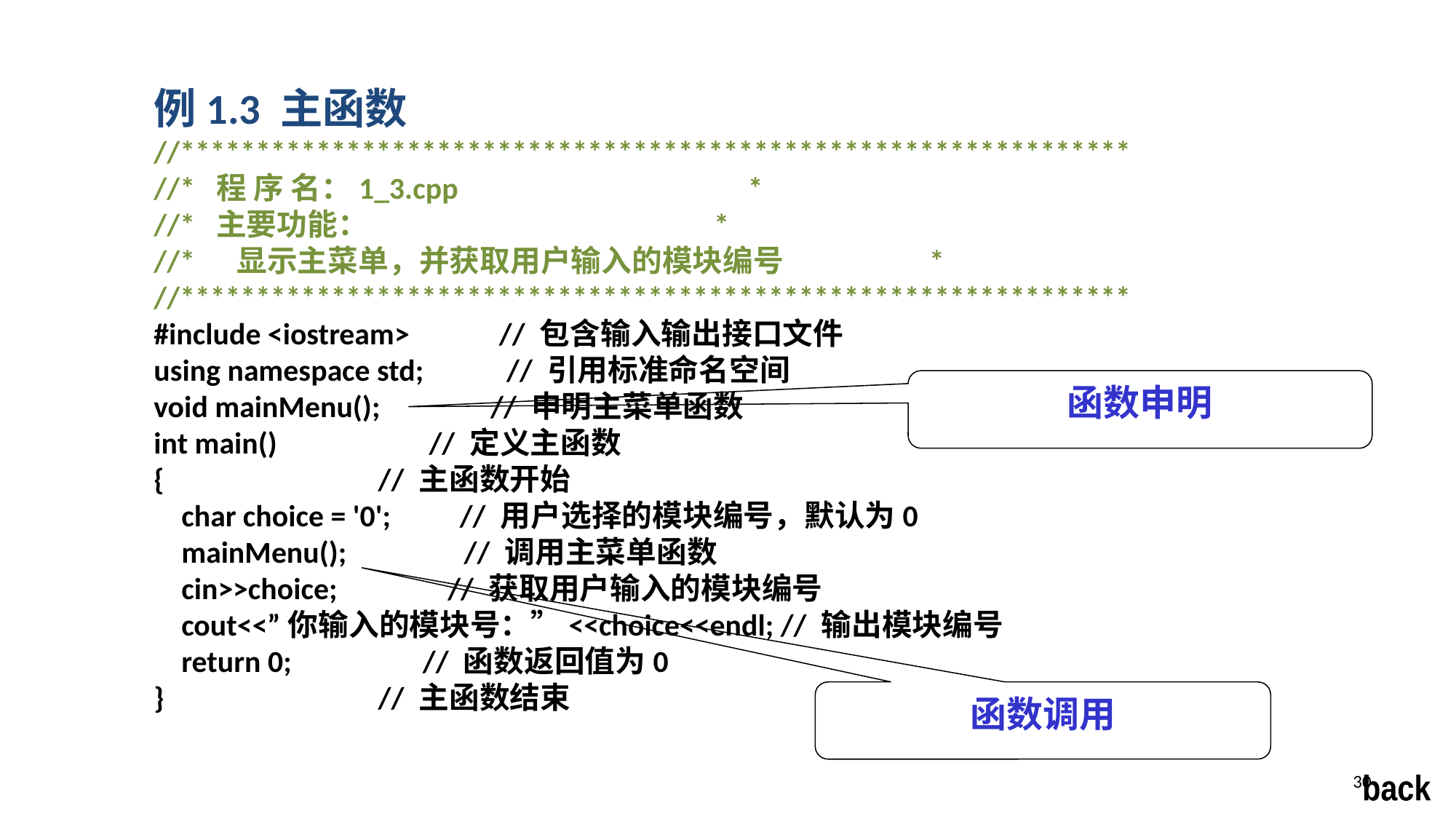

例1.3 主函数
//***************************************************************
//*  程 序 名：1_3.cpp                                          *
//*  主要功能：                                                 *
//*     显示主菜单，并获取用户输入的模块编号                    *
//***************************************************************
#include <iostream>             // 包含输入输出接口文件
using namespace std;            // 引用标准命名空间
void mainMenu();                // 申明主菜单函数
int main()                      // 定义主函数
{                               // 主函数开始
    char choice = '0';          // 用户选择的模块编号，默认为0
    mainMenu();                 // 调用主菜单函数
    cin>>choice;                // 获取用户输入的模块编号
    cout<<”你输入的模块号：”<<choice<<endl; // 输出模块编号
    return 0;                   // 函数返回值为0
}                               // 主函数结束
函数申明
函数调用
30